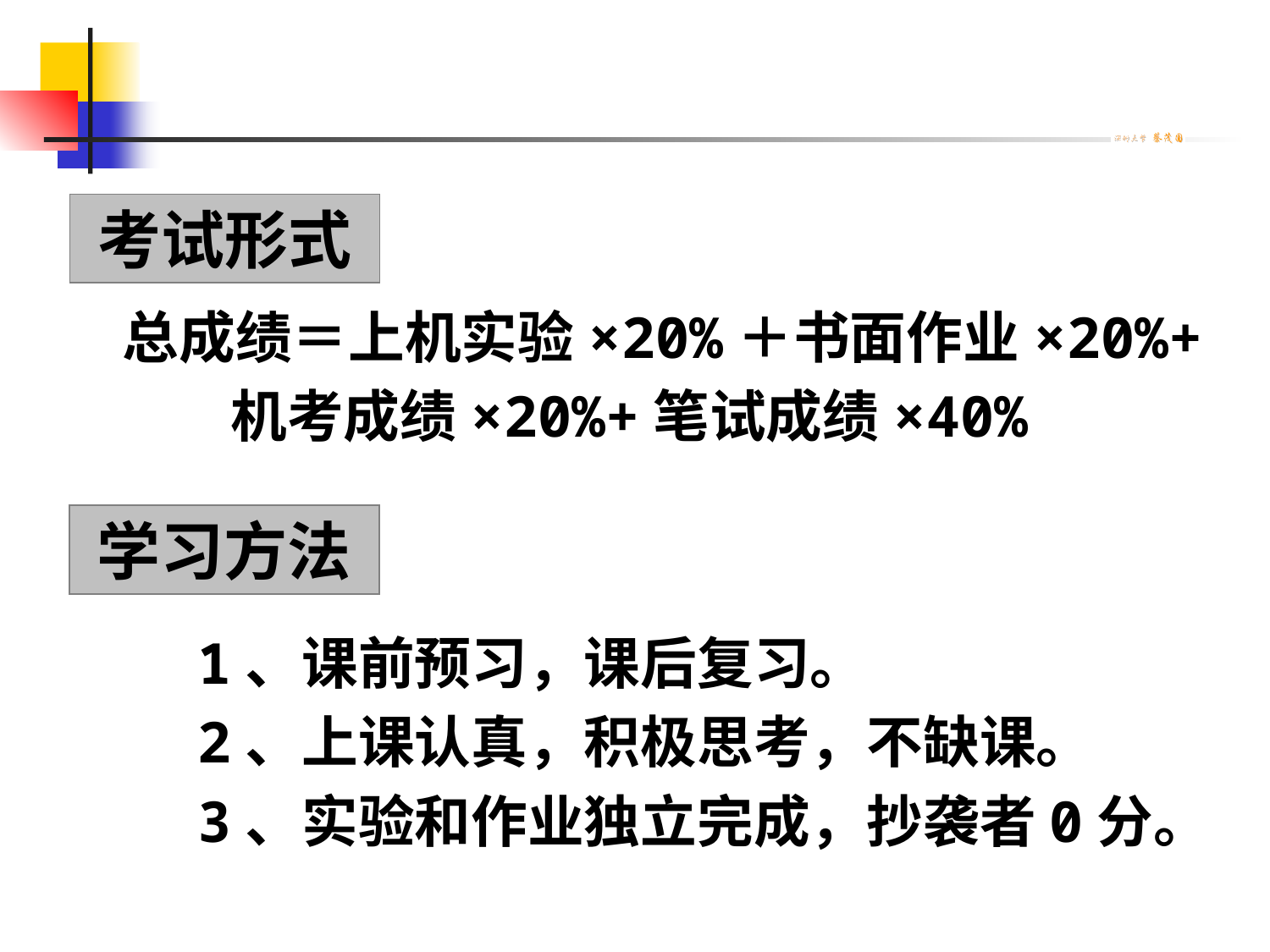

#
考试形式

 总成绩＝上机实验×20%＋书面作业×20%+
            机考成绩×20%+笔试成绩×40%

    1、课前预习，课后复习。
    2、上课认真，积极思考，不缺课。
    3、实验和作业独立完成，抄袭者0分。

学习方法